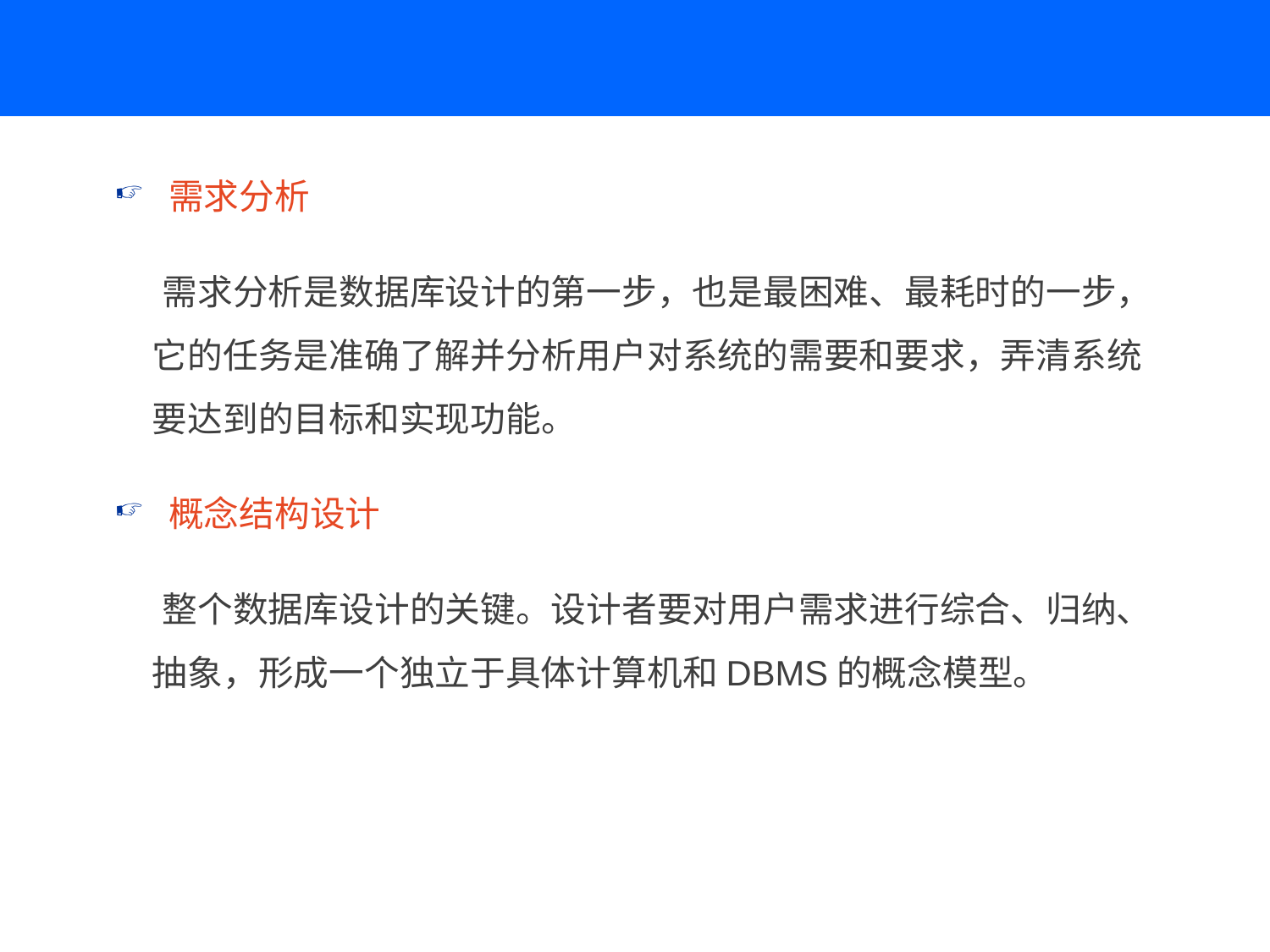

# 数据库设计的基本步骤
 需求分析
     需求分析是数据库设计的第一步，也是最困难、最耗时的一步，它的任务是准确了解并分析用户对系统的需要和要求，弄清系统要达到的目标和实现功能。
 概念结构设计
     整个数据库设计的关键。设计者要对用户需求进行综合、归纳、抽象，形成一个独立于具体计算机和DBMS的概念模型。